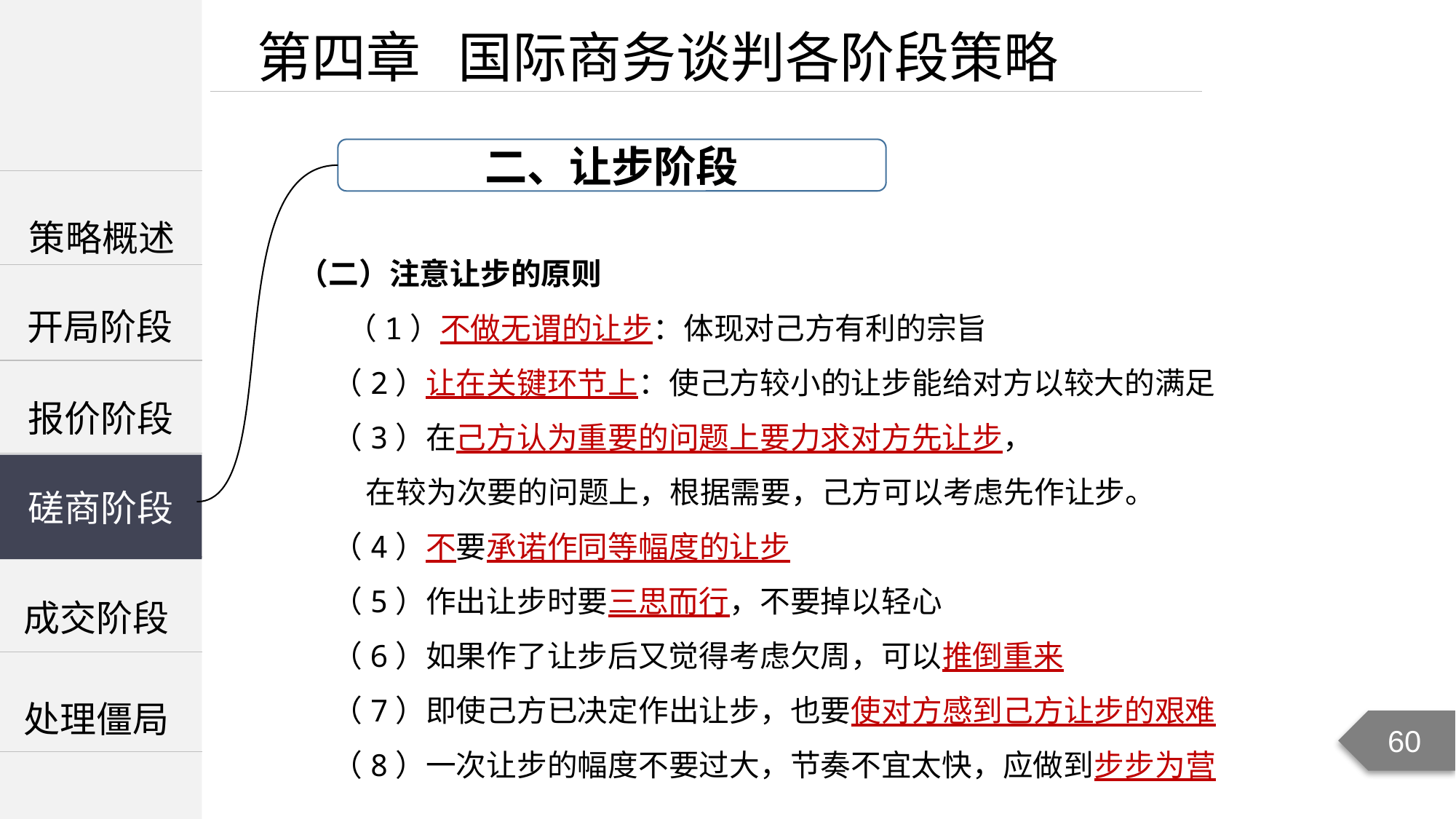

第四章   国际商务谈判各阶段策略
二、让步阶段
|  |
| --- |
|  |
|  |
策略概述
（二）注意让步的原则
      （1）不做无谓的让步：体现对己方有利的宗旨
    （2）让在关键环节上：使己方较小的让步能给对方以较大的满足
    （3）在己方认为重要的问题上要力求对方先让步，
         在较为次要的问题上，根据需要，己方可以考虑先作让步。
    （4）不要承诺作同等幅度的让步
    （5）作出让步时要三思而行，不要掉以轻心
    （6）如果作了让步后又觉得考虑欠周，可以推倒重来
    （7）即使己方已决定作出让步，也要使对方感到己方让步的艰难
    （8）一次让步的幅度不要过大，节奏不宜太快，应做到步步为营
开局阶段
报价阶段

磋商阶段
磋商阶段

成交阶段

处理僵局
60